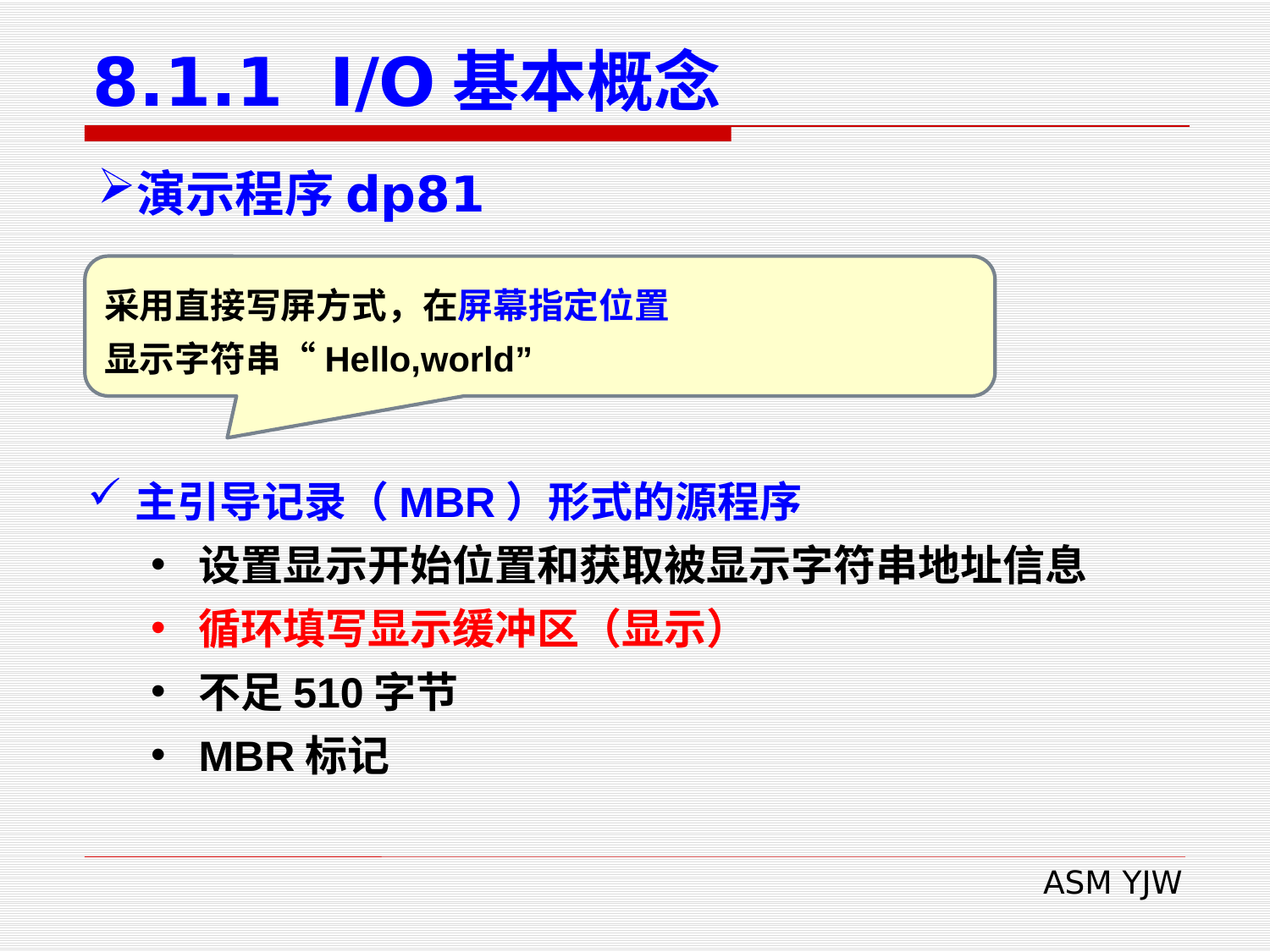

# 8.1.1  I/O基本概念
演示程序dp81
采用直接写屏方式，在屏幕指定位置
显示字符串“Hello,world”
主引导记录（MBR）形式的源程序
设置显示开始位置和获取被显示字符串地址信息
循环填写显示缓冲区（显示）
不足510字节
MBR标记